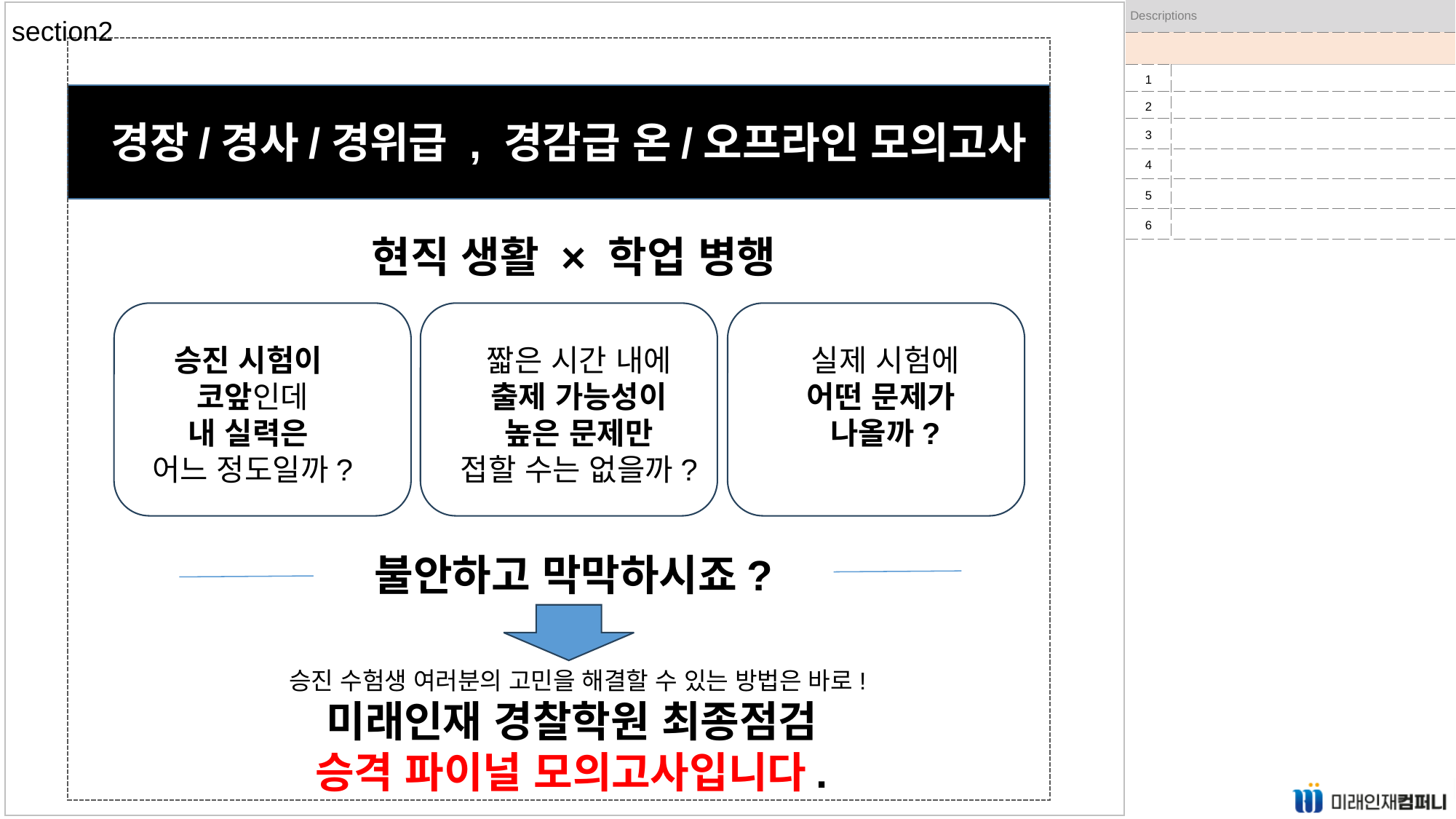

| Descriptions |  |
| --- | --- |
|  |  |
| 1 |  |
| 2 |  |
| 3 |  |
| 4 |  |
| 5 |  |
| 6 |  |
section2

경장/경사/경위급 , 경감급 온/오프라인 모의고사
현직 생활 × 학업 병행

승진 시험이
코앞인데
내 실력은
어느 정도일까?
짧은 시간 내에
출제 가능성이
높은 문제만
접할 수는 없을까?
실제 시험에
어떤 문제가
나올까?
불안하고 막막하시죠?

승진 수험생 여러분의 고민을 해결할 수 있는 방법은 바로!
미래인재 경찰학원 최종점검
승격 파이널 모의고사입니다.